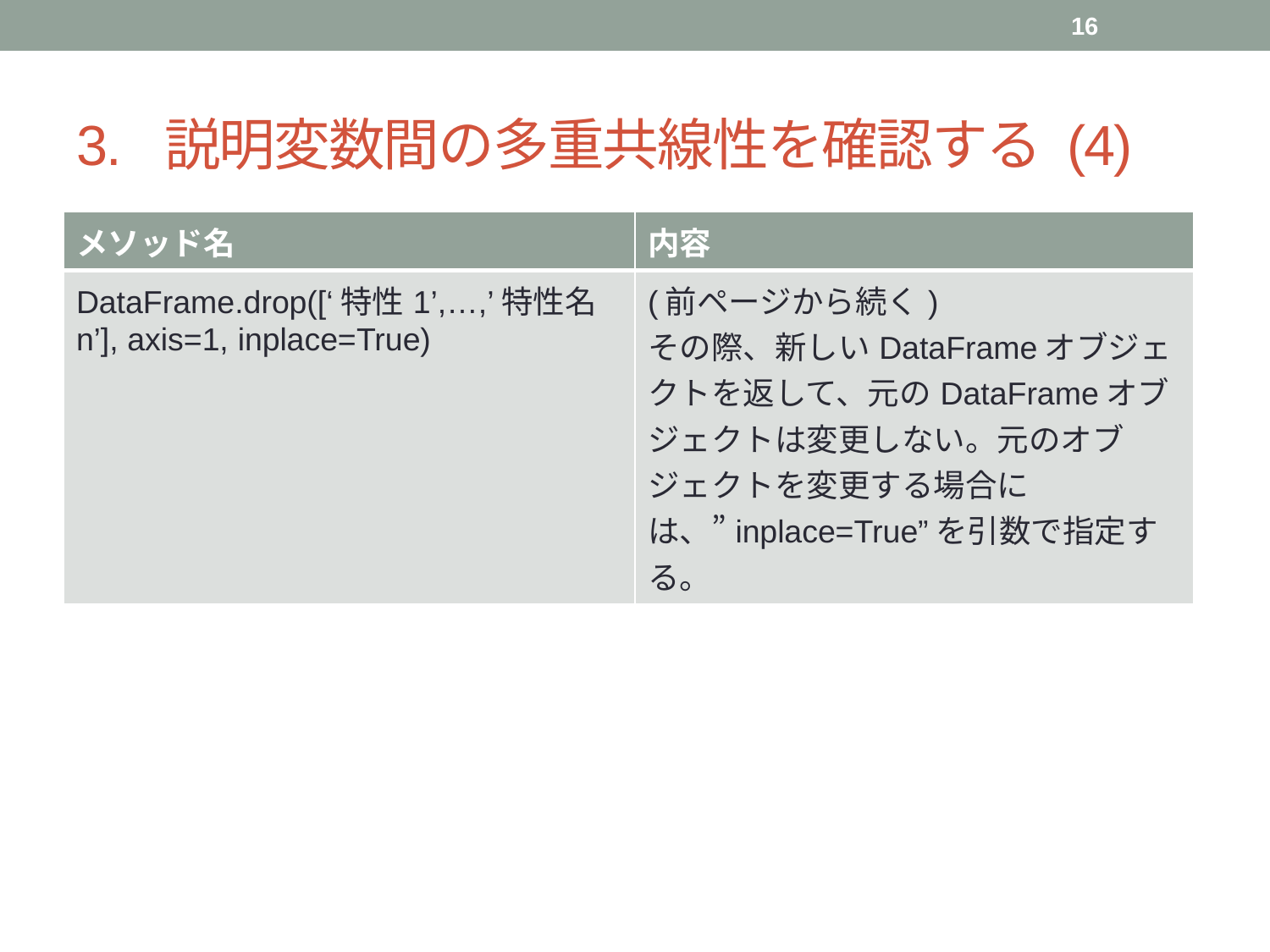

16
# 3.  説明変数間の多重共線性を確認する (4)
| メソッド名 | 内容 |
| --- | --- |
| DataFrame.drop([‘特性1’,…,’特性名n’], axis=1, inplace=True) | (前ページから続く) その際、新しいDataFrameオブジェクトを返して、元のDataFrameオブジェクトは変更しない。元のオブジェクトを変更する場合には、”inplace=True”を引数で指定する。 |